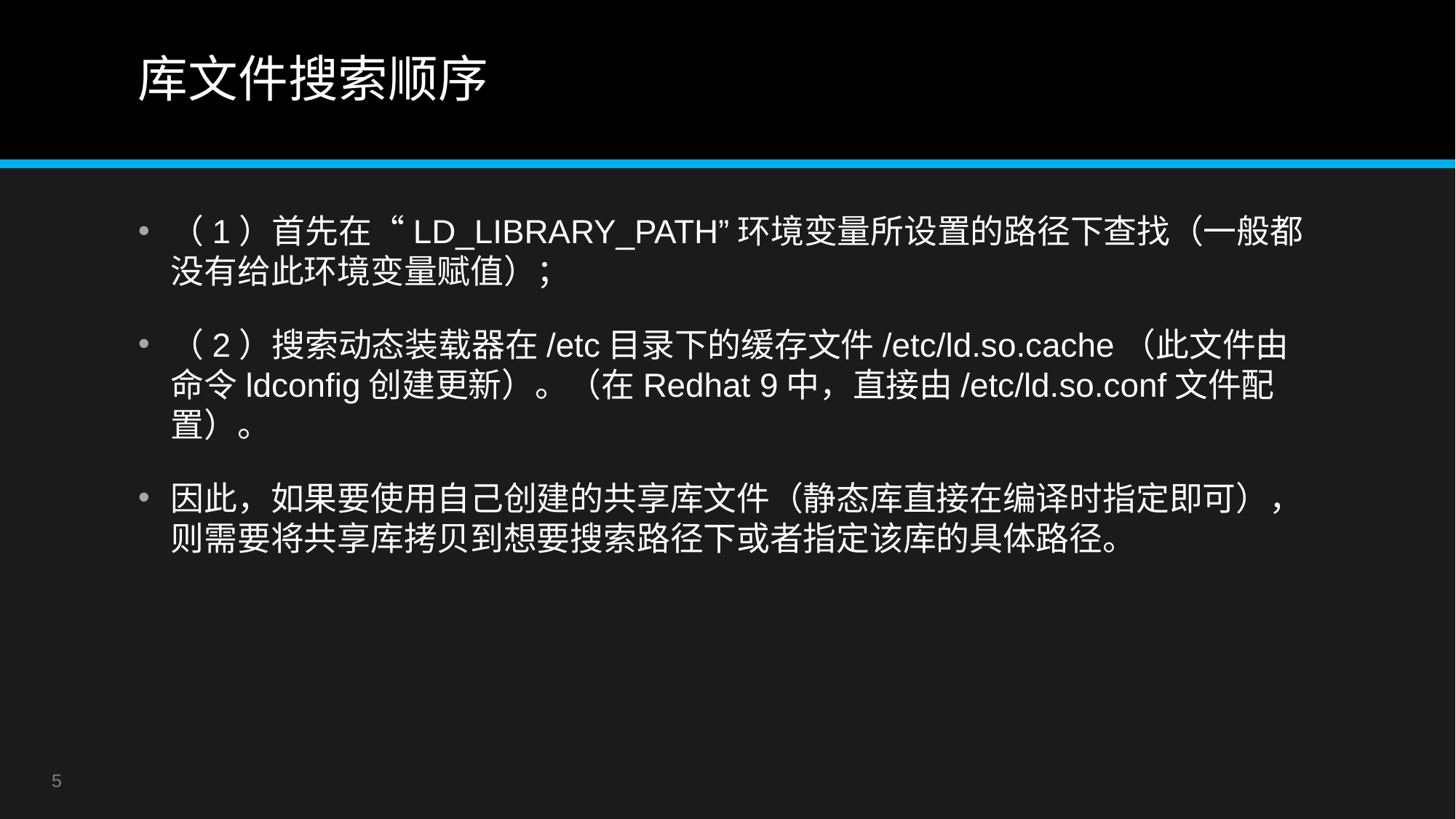

# 库文件搜索顺序
（1）首先在“LD_LIBRARY_PATH”环境变量所设置的路径下查找（一般都没有给此环境变量赋值）；
（2）搜索动态装载器在/etc目录下的缓存文件/etc/ld.so.cache（此文件由命令ldconfig创建更新）。（在Redhat 9中，直接由/etc/ld.so.conf文件配置）。
因此，如果要使用自己创建的共享库文件（静态库直接在编译时指定即可），则需要将共享库拷贝到想要搜索路径下或者指定该库的具体路径。
5